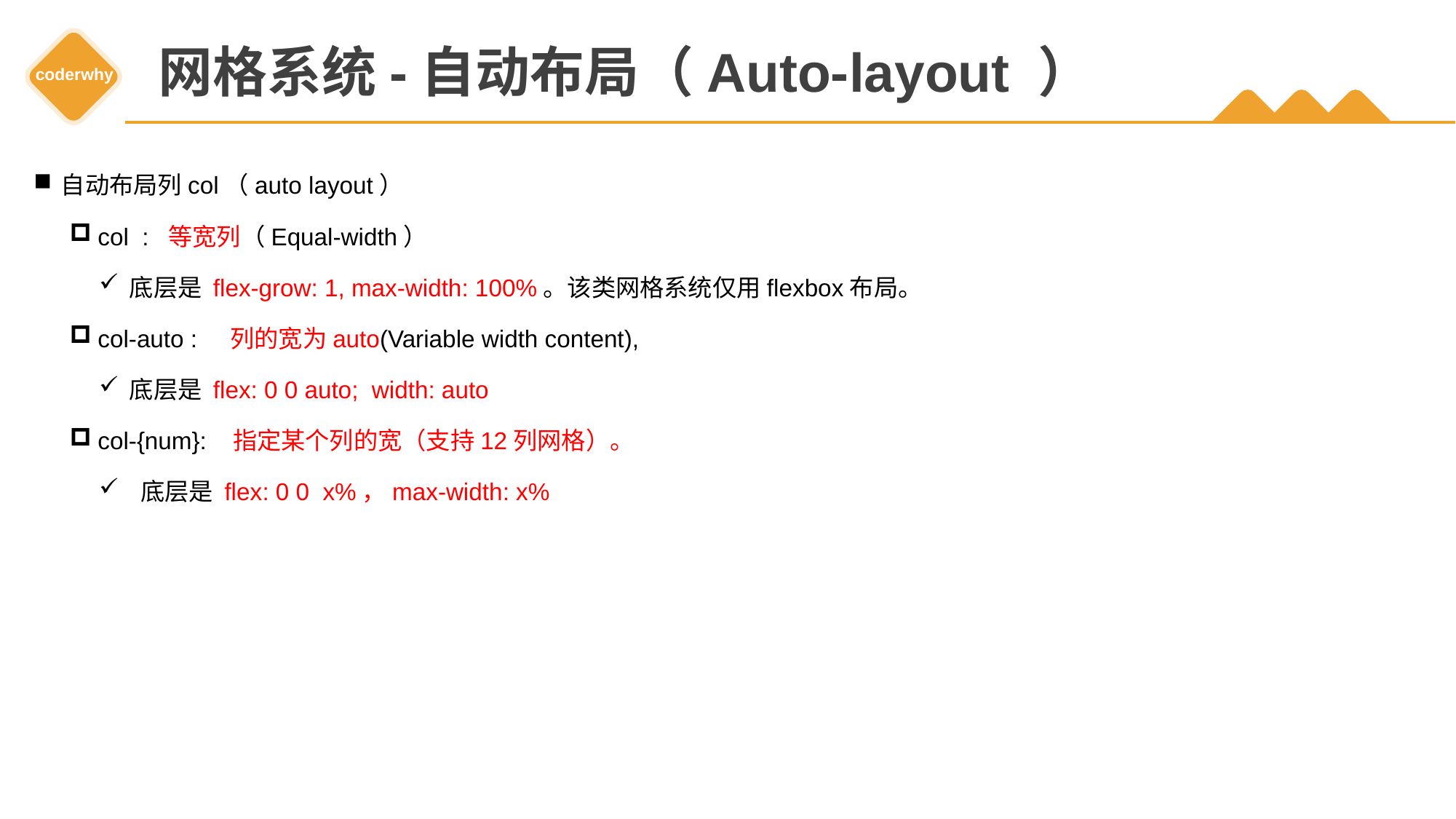

# 网格系统-自动布局（Auto-layout ）
自动布局列col（auto layout）
col  :  等宽列（Equal-width）
底层是 flex-grow: 1, max-width: 100%。该类网格系统仅用flexbox布局。
col-auto :    列的宽为auto(Variable width content),
底层是 flex: 0 0 auto;  width: auto
col-{num}:   指定某个列的宽（支持12列网格）。
 底层是 flex: 0 0  x%，max-width: x%